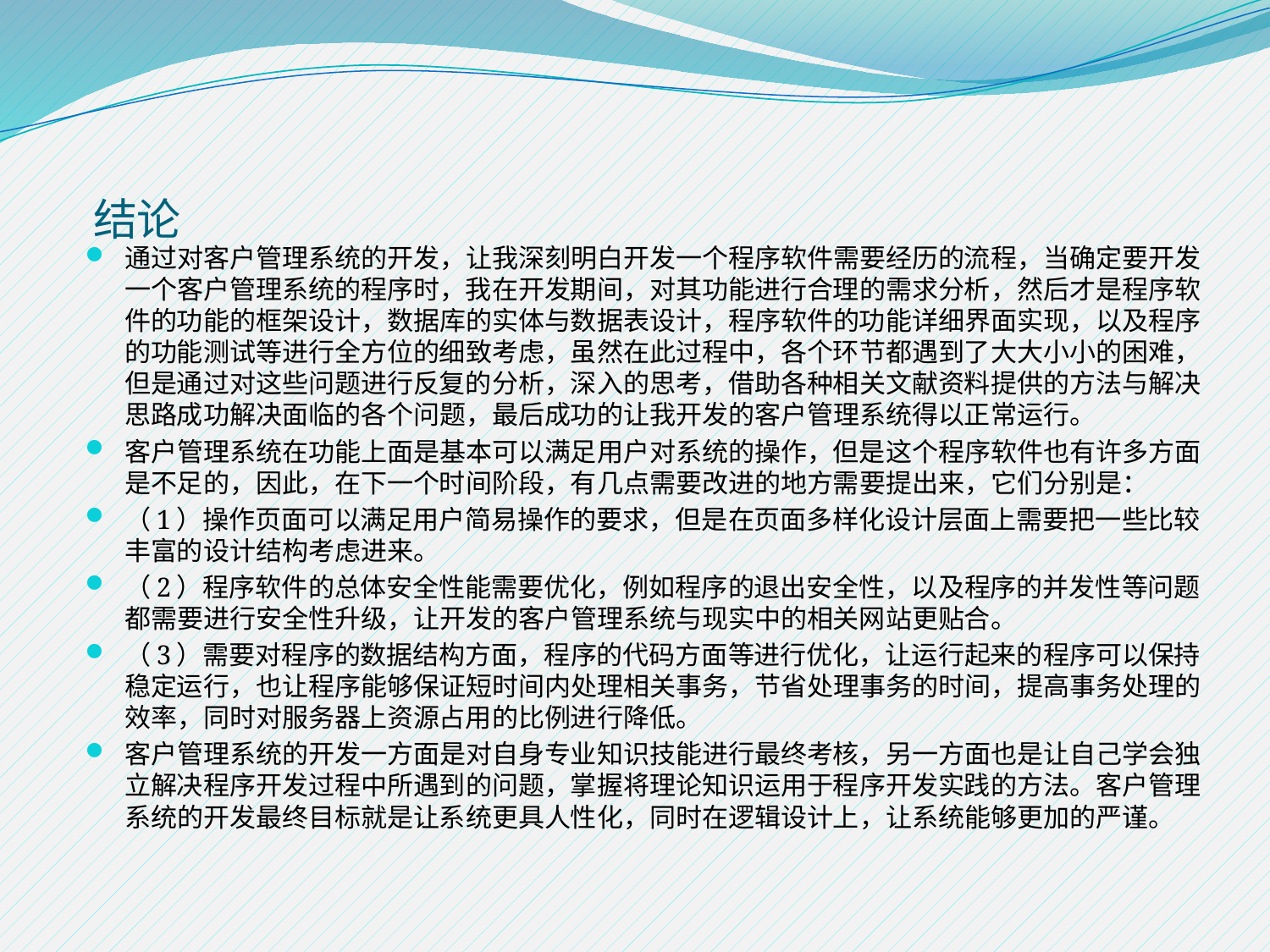

# 结论
通过对客户管理系统的开发，让我深刻明白开发一个程序软件需要经历的流程，当确定要开发一个客户管理系统的程序时，我在开发期间，对其功能进行合理的需求分析，然后才是程序软件的功能的框架设计，数据库的实体与数据表设计，程序软件的功能详细界面实现，以及程序的功能测试等进行全方位的细致考虑，虽然在此过程中，各个环节都遇到了大大小小的困难，但是通过对这些问题进行反复的分析，深入的思考，借助各种相关文献资料提供的方法与解决思路成功解决面临的各个问题，最后成功的让我开发的客户管理系统得以正常运行。
客户管理系统在功能上面是基本可以满足用户对系统的操作，但是这个程序软件也有许多方面是不足的，因此，在下一个时间阶段，有几点需要改进的地方需要提出来，它们分别是：
（1）操作页面可以满足用户简易操作的要求，但是在页面多样化设计层面上需要把一些比较丰富的设计结构考虑进来。
（2）程序软件的总体安全性能需要优化，例如程序的退出安全性，以及程序的并发性等问题都需要进行安全性升级，让开发的客户管理系统与现实中的相关网站更贴合。
（3）需要对程序的数据结构方面，程序的代码方面等进行优化，让运行起来的程序可以保持稳定运行，也让程序能够保证短时间内处理相关事务，节省处理事务的时间，提高事务处理的效率，同时对服务器上资源占用的比例进行降低。
客户管理系统的开发一方面是对自身专业知识技能进行最终考核，另一方面也是让自己学会独立解决程序开发过程中所遇到的问题，掌握将理论知识运用于程序开发实践的方法。客户管理系统的开发最终目标就是让系统更具人性化，同时在逻辑设计上，让系统能够更加的严谨。